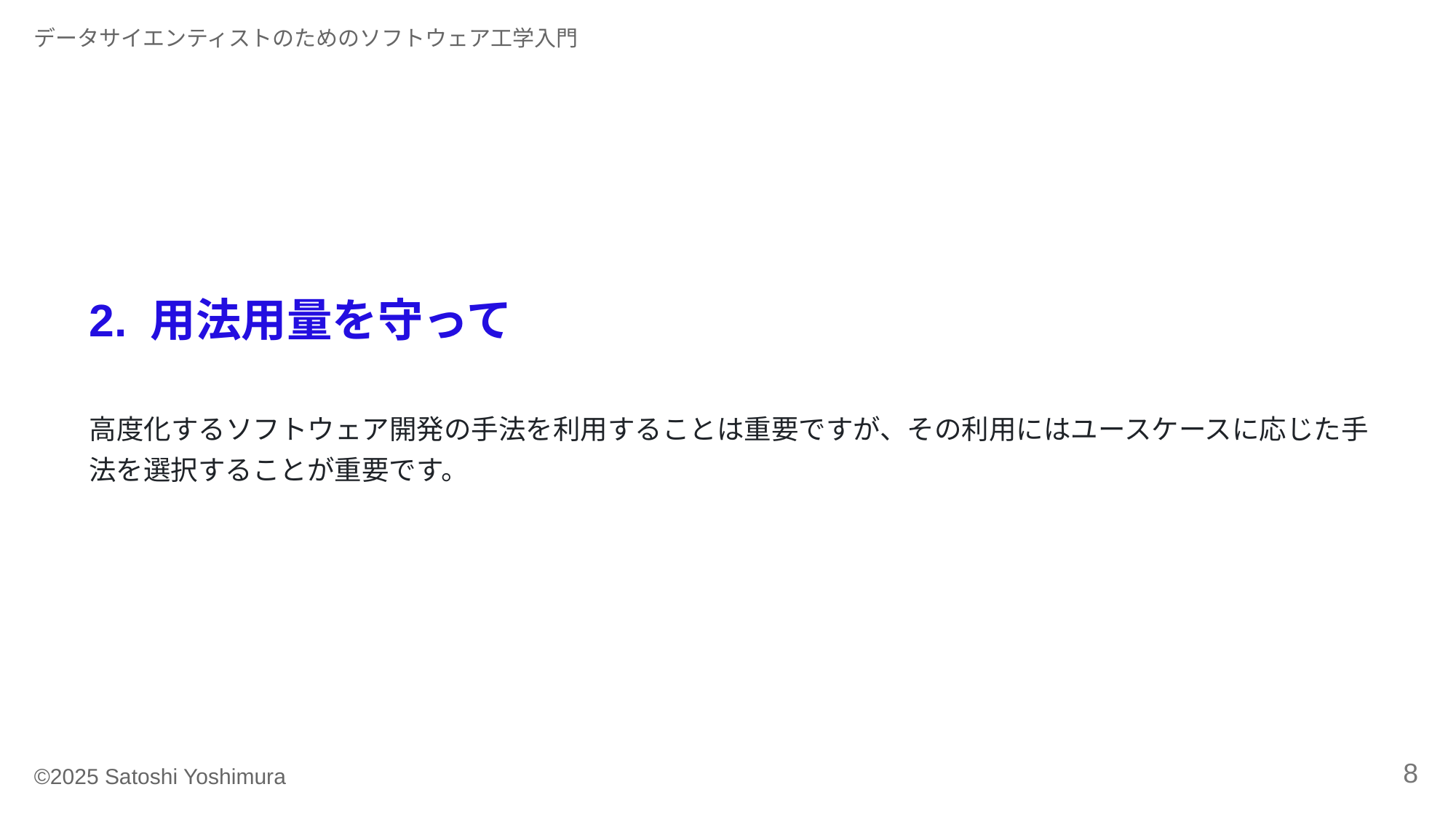

データサイエンティストのためのソフトウェア⼯学⼊⾨
2. ⽤法⽤量を守って
⾼度化するソフトウェア開発の⼿法を利⽤することは重要ですが、その利⽤にはユースケースに応じた⼿
法を選択することが重要です。
8
©2025 Satoshi Yoshimura